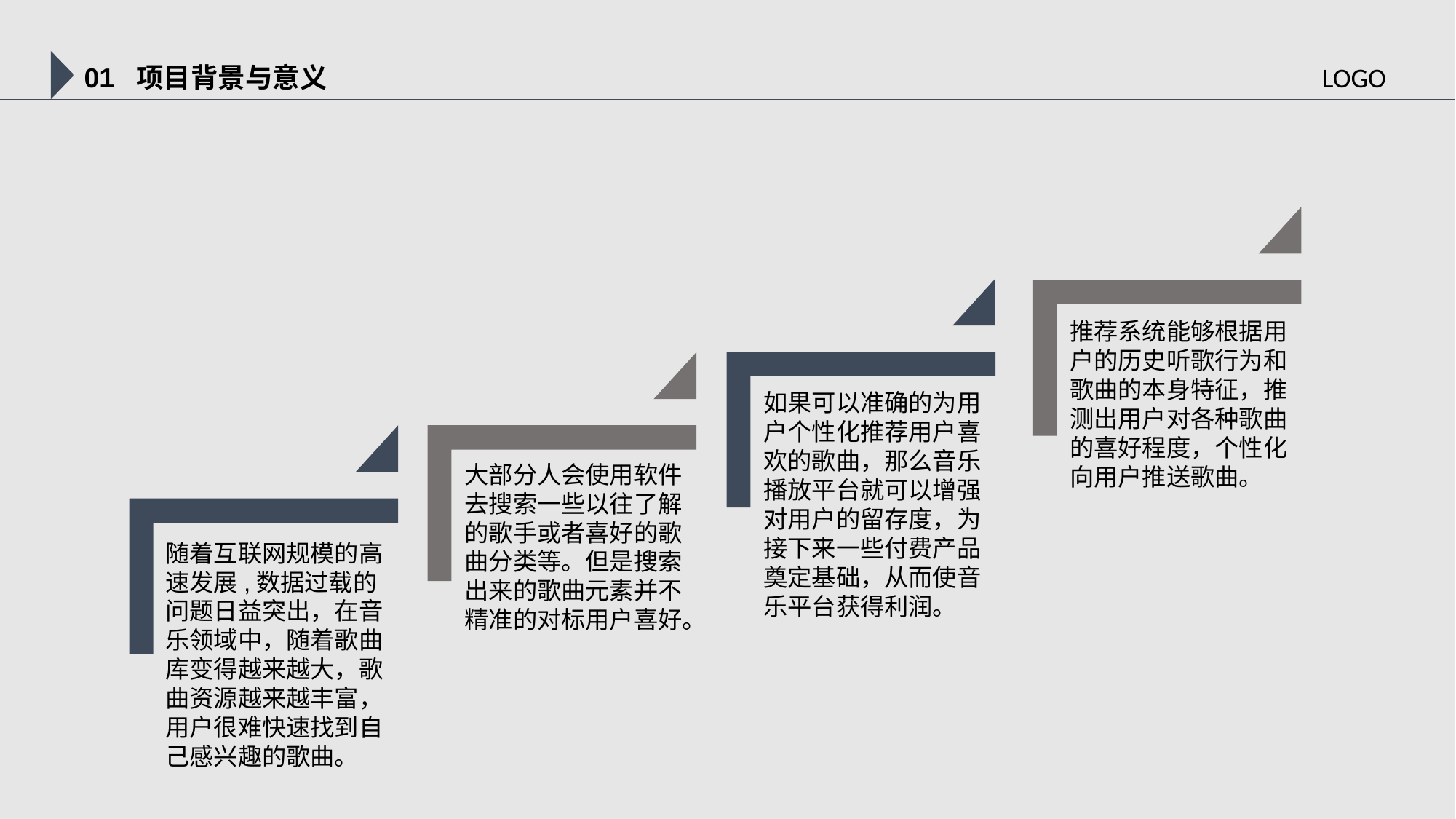

01  项目背景与意义
LOGO

推荐系统能够根据用户的历史听歌行为和歌曲的本身特征，推测出用户对各种歌曲的喜好程度，个性化向用户推送歌曲。
如果可以准确的为用户个性化推荐用户喜欢的歌曲，那么音乐播放平台就可以增强对用户的留存度，为接下来一些付费产品奠定基础，从而使音乐平台获得利润。
大部分人会使用软件去搜索一些以往了解的歌手或者喜好的歌曲分类等。但是搜索出来的歌曲元素并不精准的对标用户喜好。
随着互联网规模的高速发展,数据过载的问题日益突出，在音乐领域中，随着歌曲库变得越来越大，歌曲资源越来越丰富，用户很难快速找到自己感兴趣的歌曲。